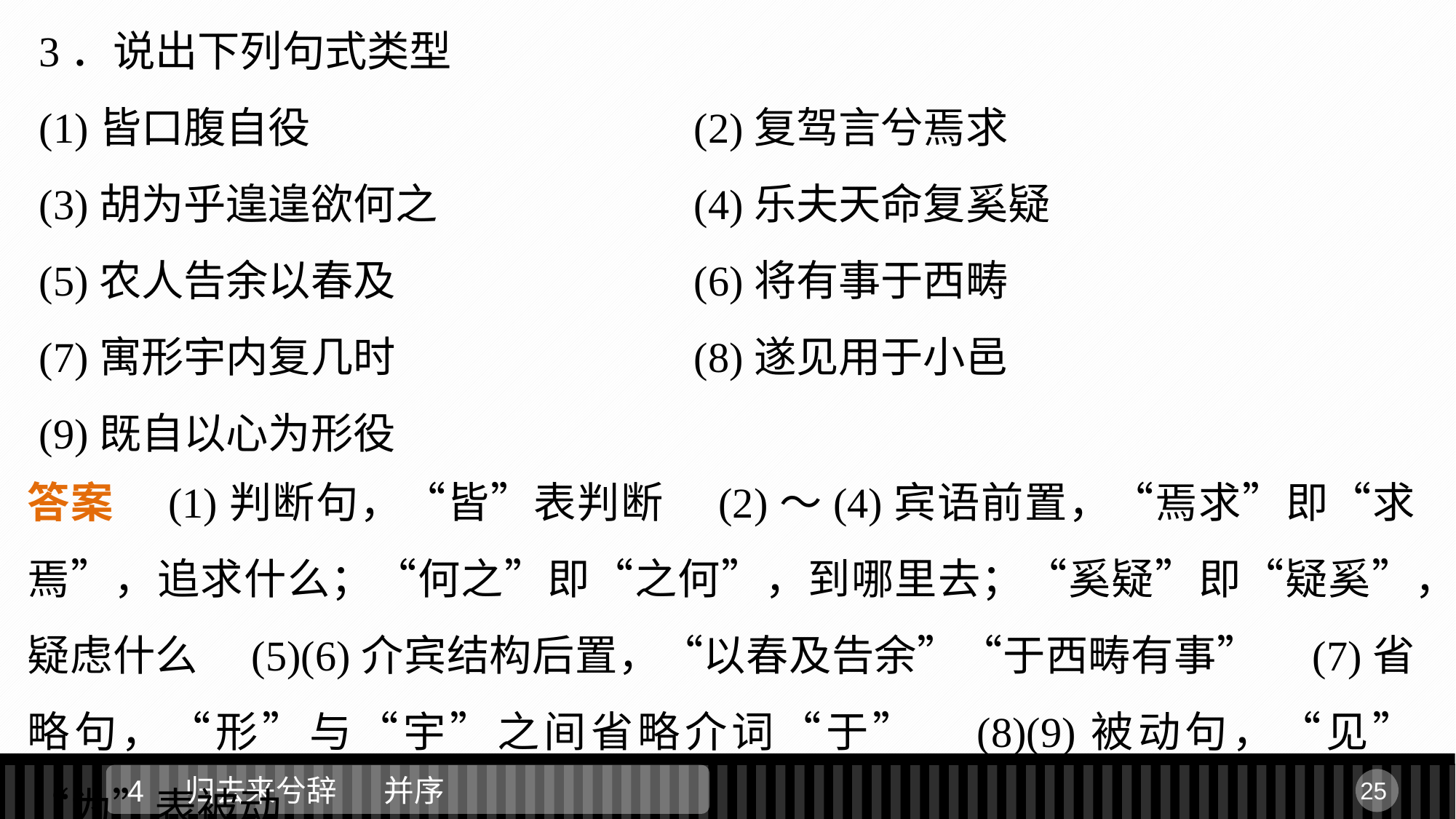

3．说出下列句式类型
(1)皆口腹自役				(2)复驾言兮焉求
(3)胡为乎遑遑欲何之			(4)乐夫天命复奚疑
(5)农人告余以春及			(6)将有事于西畴
(7)寓形宇内复几时			(8)遂见用于小邑
(9)既自以心为形役
答案　(1)判断句，“皆”表判断　(2)～(4)宾语前置，“焉求”即“求焉”，追求什么；“何之”即“之何”，到哪里去；“奚疑”即“疑奚”，疑虑什么　(5)(6)介宾结构后置，“以春及告余”“于西畴有事”　(7)省略句，“形”与“宇”之间省略介词“于”　(8)(9)被动句，“见”“为”表被动